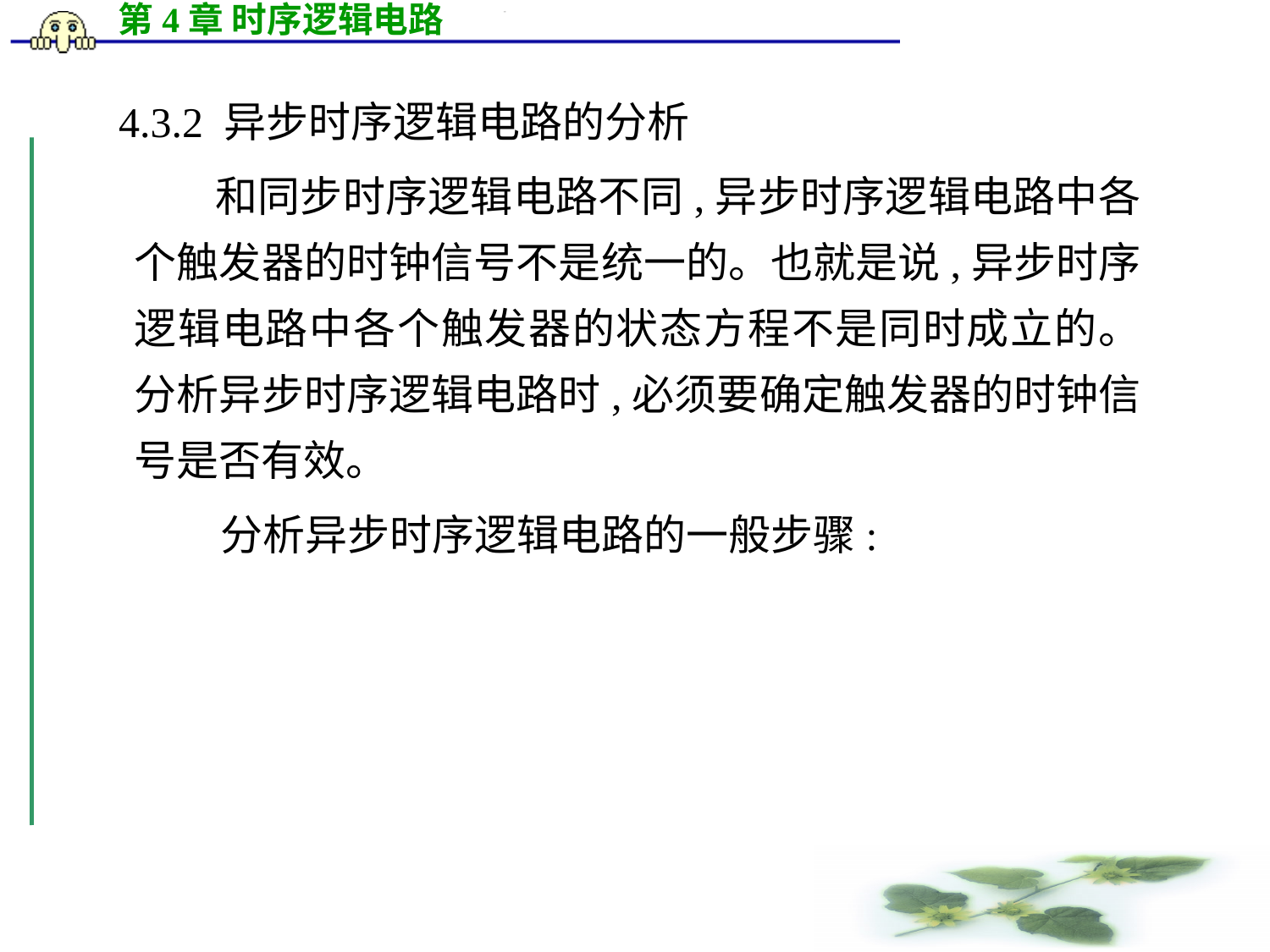

4.3.2 异步时序逻辑电路的分析
            和同步时序逻辑电路不同,异步时序逻辑电路中各个触发器的时钟信号不是统一的。也就是说,异步时序逻辑电路中各个触发器的状态方程不是同时成立的。分析异步时序逻辑电路时,必须要确定触发器的时钟信号是否有效。
             分析异步时序逻辑电路的一般步骤: